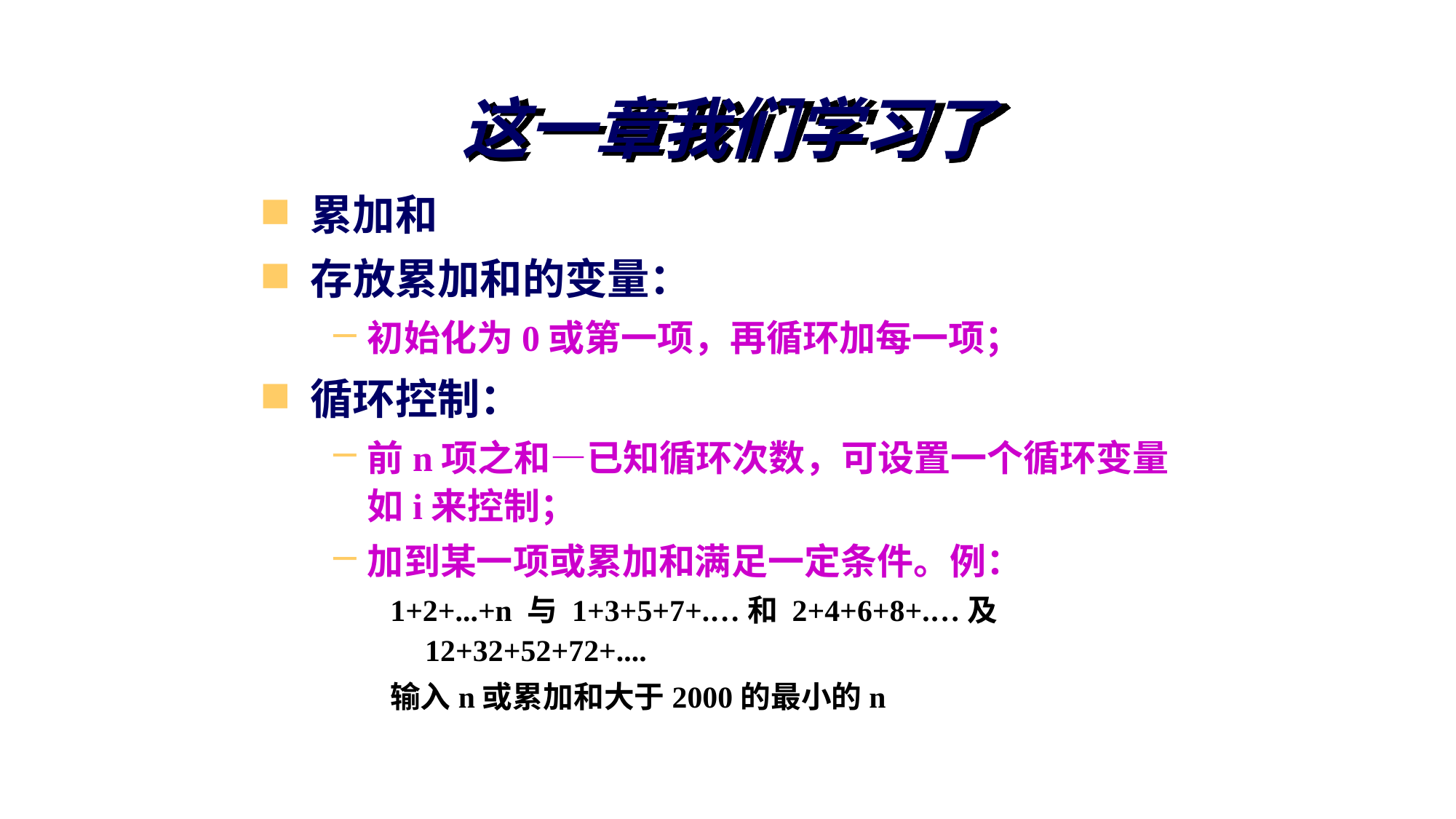

# 这一章我们学习了
累加和
存放累加和的变量：
初始化为0或第一项，再循环加每一项；
循环控制：
前n项之和—已知循环次数，可设置一个循环变量如i来控制；
加到某一项或累加和满足一定条件。例：
1+2+...+n 与 1+3+5+7+.…和 2+4+6+8+.…及12+32+52+72+....
输入n或累加和大于2000的最小的n